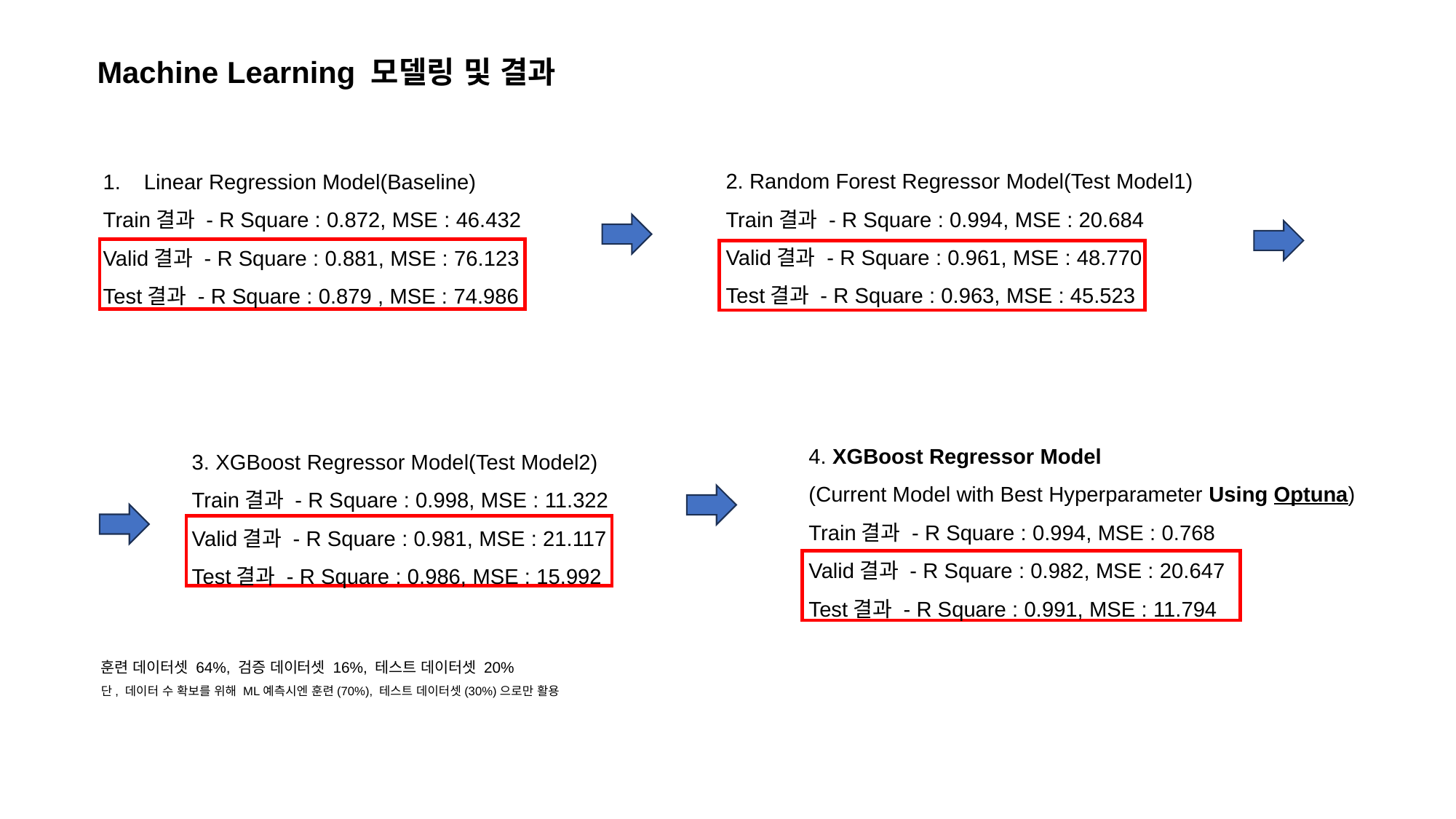

Machine Learning 모델링 및 결과

2. Random Forest Regressor Model(Test Model1)
Train결과 - R Square : 0.994, MSE : 20.684
Valid결과 - R Square : 0.961, MSE : 48.770
Test결과 - R Square : 0.963, MSE : 45.523
Linear Regression Model(Baseline)
Train결과 - R Square : 0.872, MSE : 46.432
Valid결과 - R Square : 0.881, MSE : 76.123
Test결과 - R Square : 0.879 , MSE : 74.986

4. XGBoost Regressor Model
(Current Model with Best Hyperparameter Using Optuna)
Train결과 - R Square : 0.994, MSE : 0.768
Valid결과 - R Square : 0.982, MSE : 20.647
Test결과 - R Square : 0.991, MSE : 11.794
3. XGBoost Regressor Model(Test Model2)
Train결과 - R Square : 0.998, MSE : 11.322
Valid결과 - R Square : 0.981, MSE : 21.117
Test결과 - R Square : 0.986, MSE : 15.992

훈련 데이터셋 64%, 검증 데이터셋 16%, 테스트 데이터셋 20%
단, 데이터 수 확보를 위해 ML예측시엔 훈련(70%), 테스트 데이터셋(30%)으로만 활용